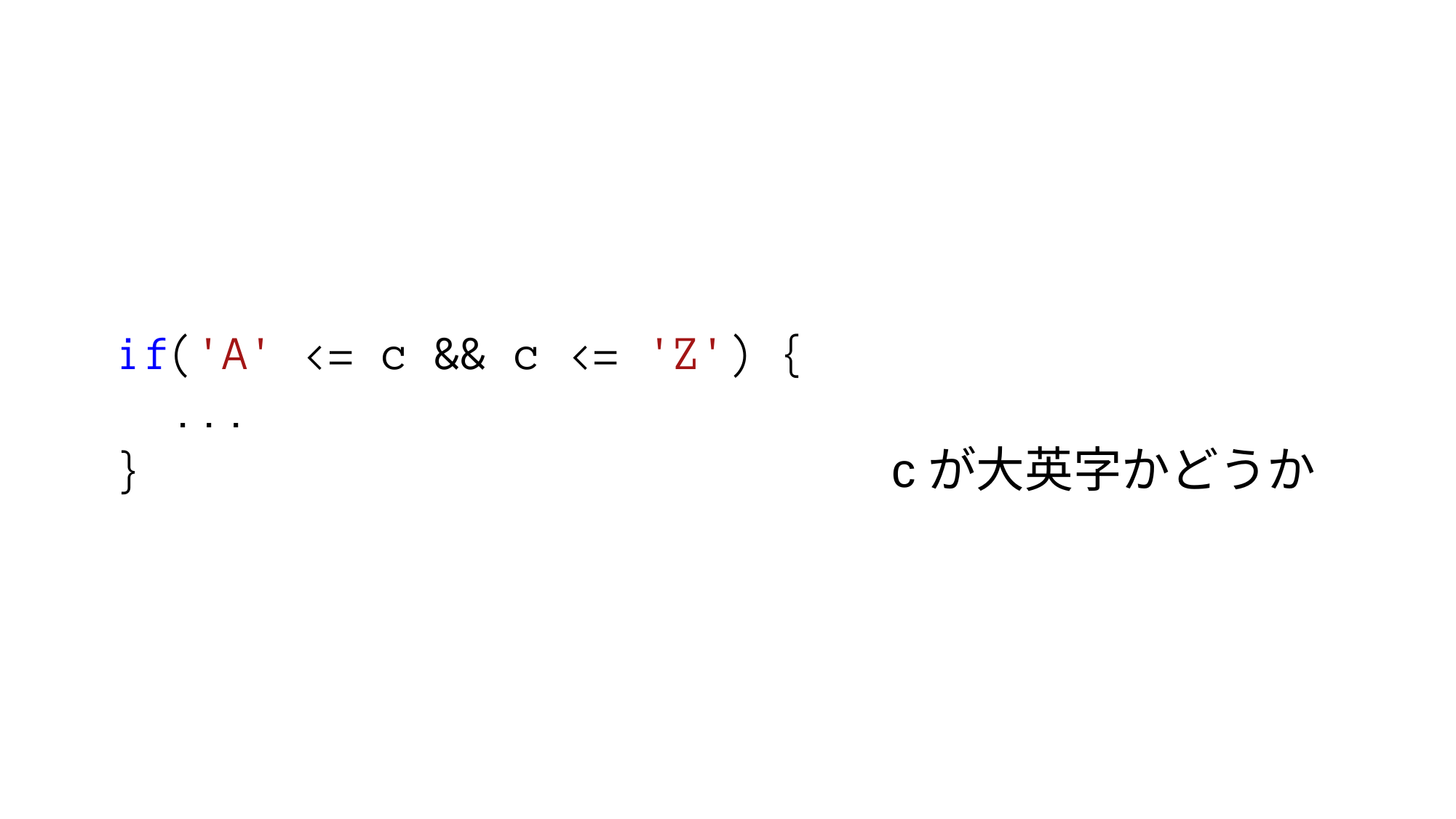

if('A' <= c && c <= 'Z') {
...
}
cが大英字かどうか